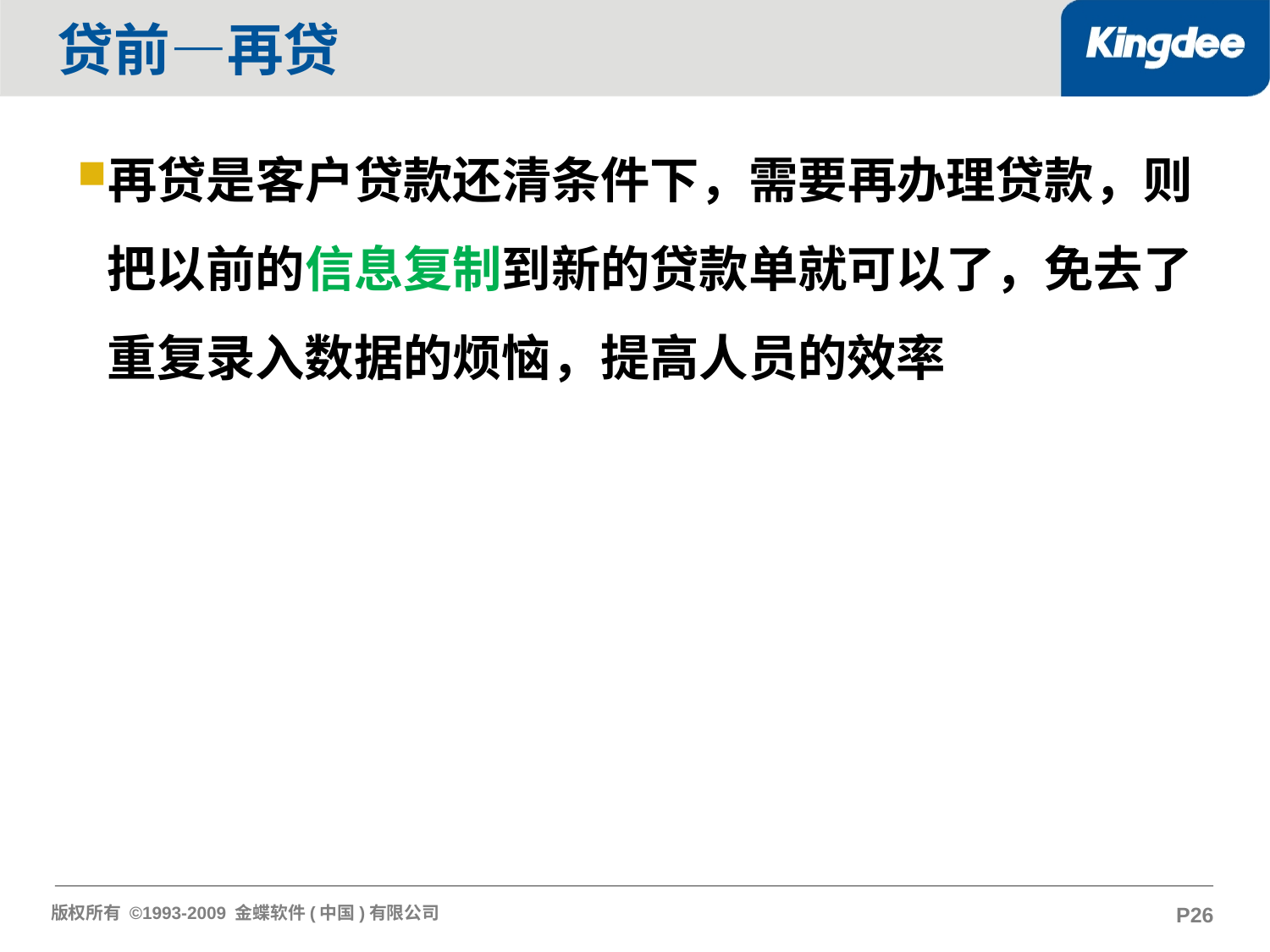

贷前—再贷
再贷是客户贷款还清条件下，需要再办理贷款，则把以前的信息复制到新的贷款单就可以了，免去了重复录入数据的烦恼，提高人员的效率